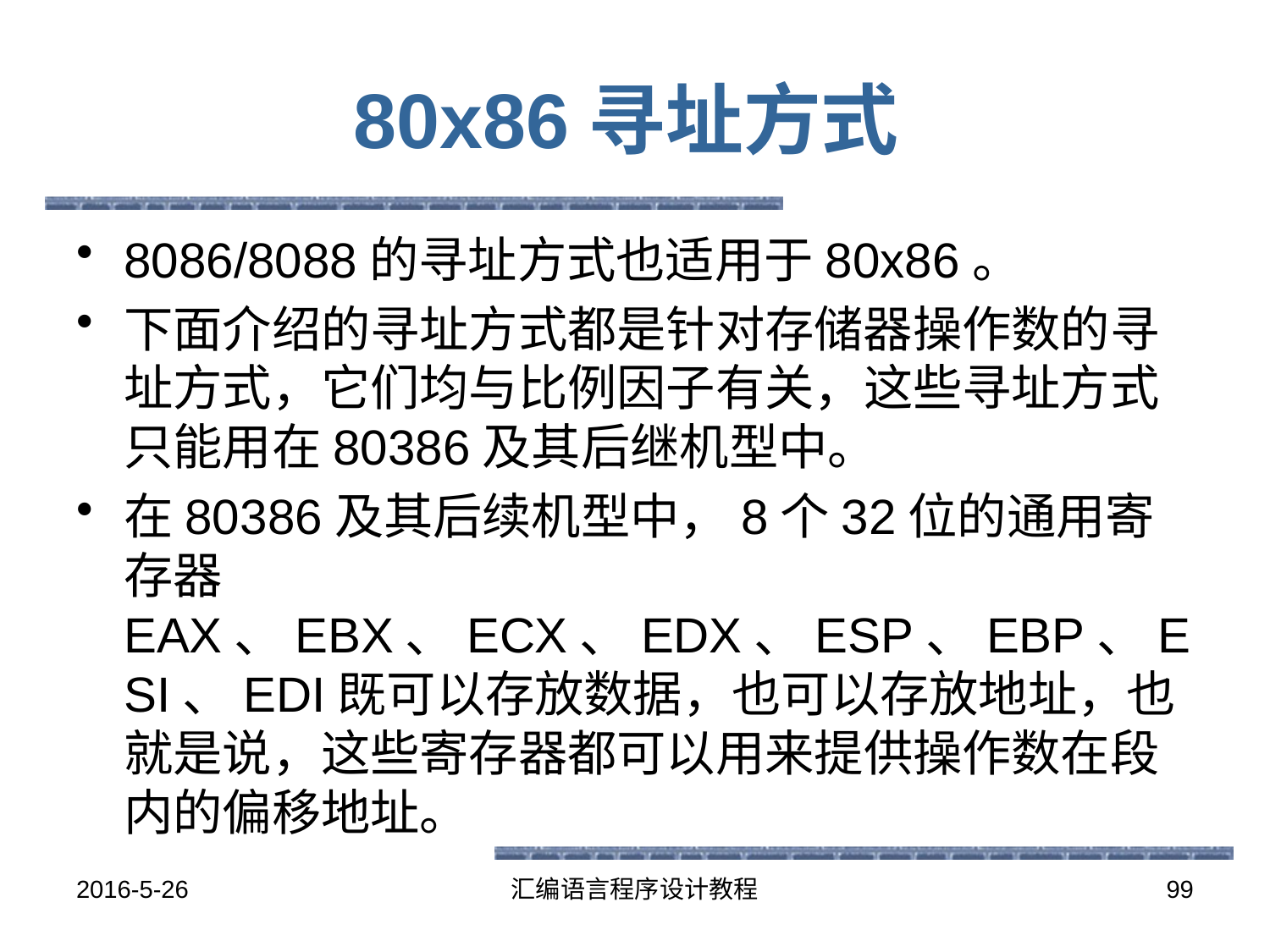

# 80x86寻址方式
8086/8088的寻址方式也适用于80x86。
下面介绍的寻址方式都是针对存储器操作数的寻址方式，它们均与比例因子有关，这些寻址方式只能用在80386及其后继机型中。
在80386及其后续机型中，8个32位的通用寄存器EAX、EBX、ECX、EDX、ESP、EBP、ESI、EDI既可以存放数据，也可以存放地址，也就是说，这些寄存器都可以用来提供操作数在段内的偏移地址。
2016-5-26
汇编语言程序设计教程
99